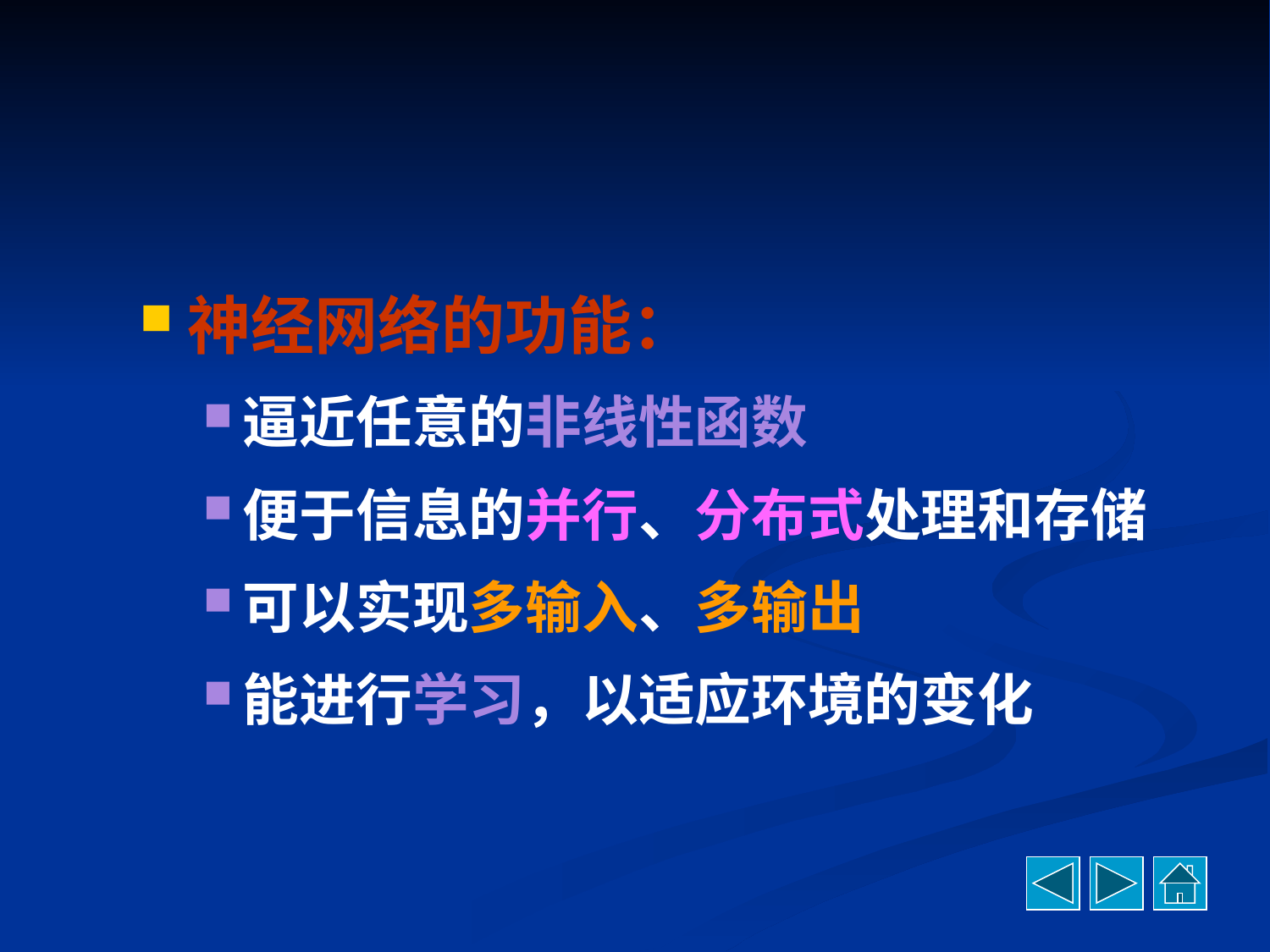

神经网络的功能：
逼近任意的非线性函数
便于信息的并行、分布式处理和存储
可以实现多输入、多输出
能进行学习，以适应环境的变化